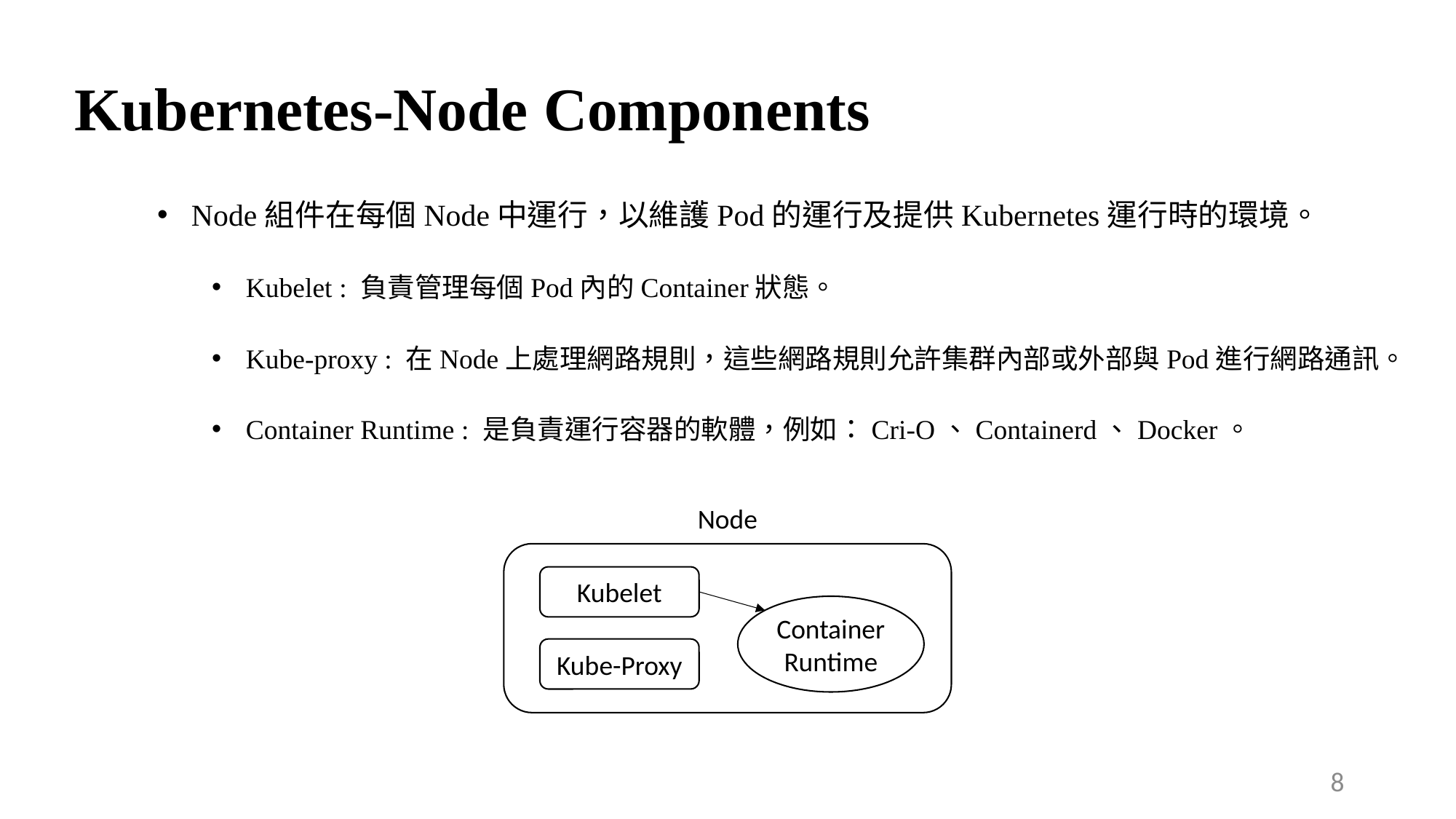

Kubernetes-Node Components
Node組件在每個Node中運行，以維護Pod的運行及提供Kubernetes運行時的環境。

Kubelet : 負責管理每個Pod內的Container狀態。

Kube-proxy : 在Node上處理網路規則，這些網路規則允許集群內部或外部與Pod進行網路通訊。

Container Runtime : 是負責運行容器的軟體，例如：Cri-O、Containerd、Docker。
Node

Kubelet
Container Runtime
Kube-Proxy
8